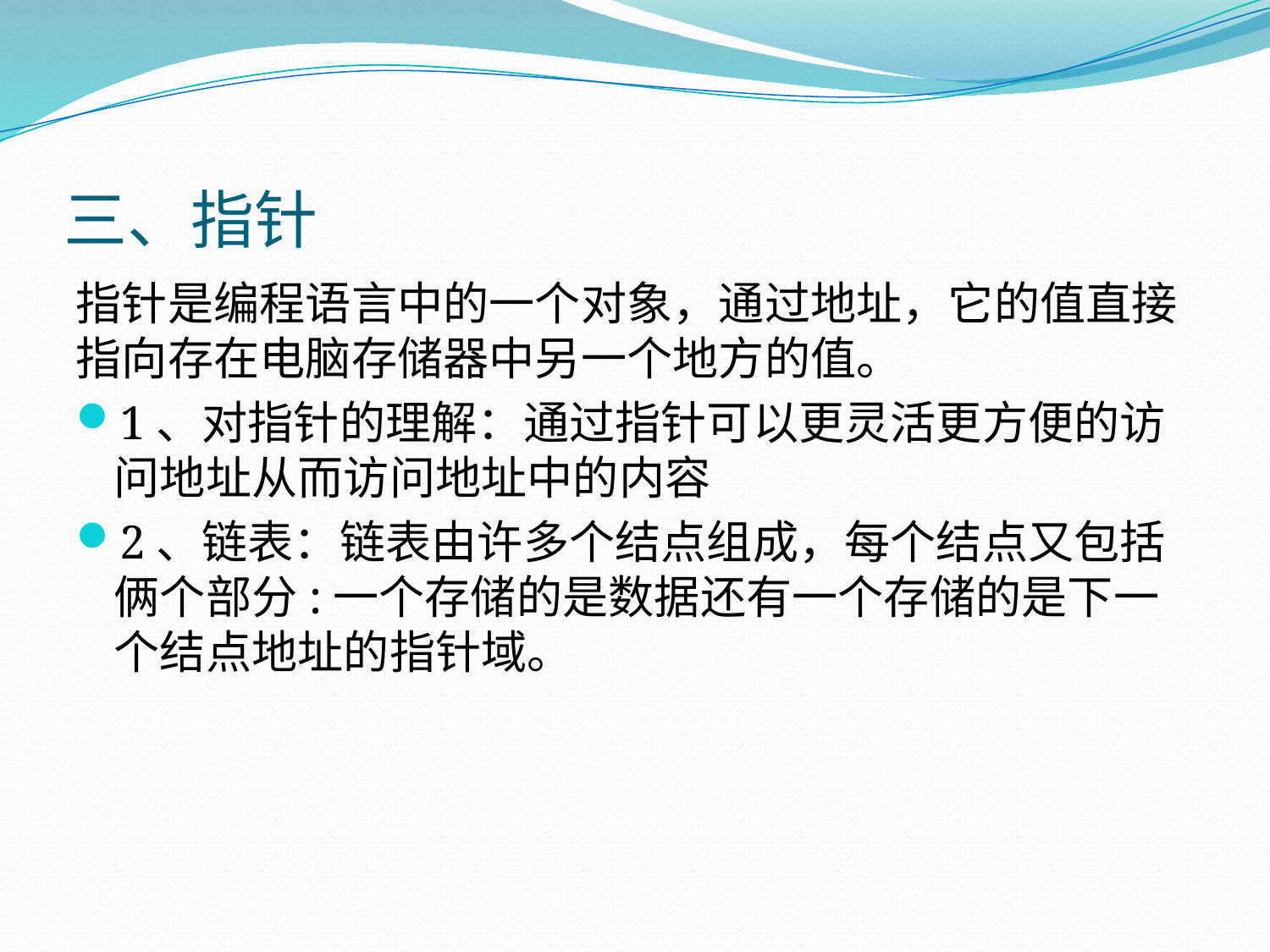

# 三、指针
指针是编程语言中的一个对象，通过地址，它的值直接指向存在电脑存储器中另一个地方的值。
1、对指针的理解：通过指针可以更灵活更方便的访问地址从而访问地址中的内容
2、链表：链表由许多个结点组成，每个结点又包括俩个部分:一个存储的是数据还有一个存储的是下一个结点地址的指针域。